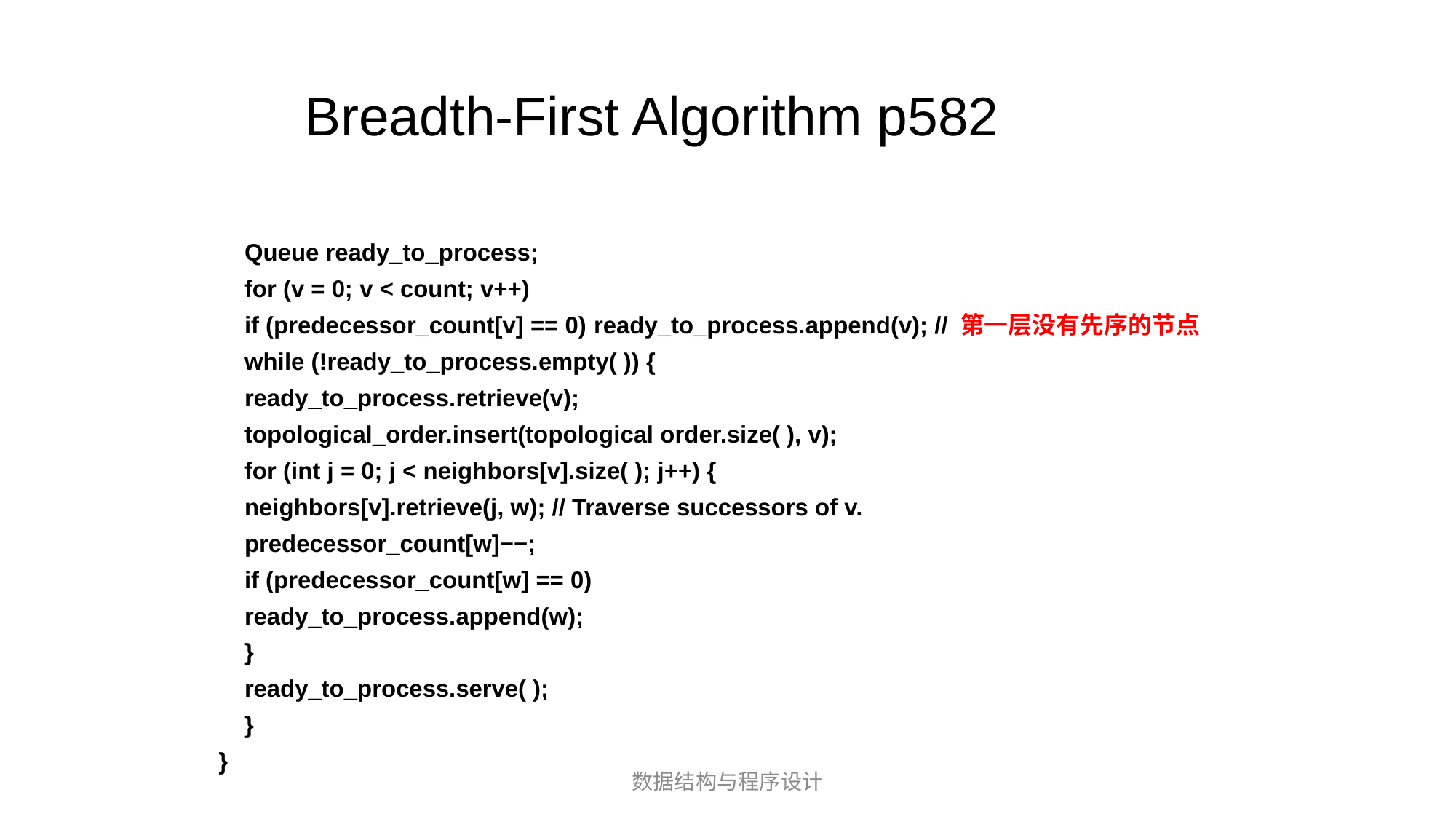

# Breadth-First Algorithm p582
	Queue ready_to_process;
	for (v = 0; v < count; v++)
		if (predecessor_count[v] == 0) ready_to_process.append(v); // 第一层没有先序的节点
	while (!ready_to_process.empty( )) {
		ready_to_process.retrieve(v);
		topological_order.insert(topological order.size( ), v);
		for (int j = 0; j < neighbors[v].size( ); j++) {
			neighbors[v].retrieve(j, w); // Traverse successors of v.
			predecessor_count[w]−−;
			if (predecessor_count[w] == 0)
				ready_to_process.append(w);
		}
		ready_to_process.serve( );
	}
}

数据结构与程序设计
67